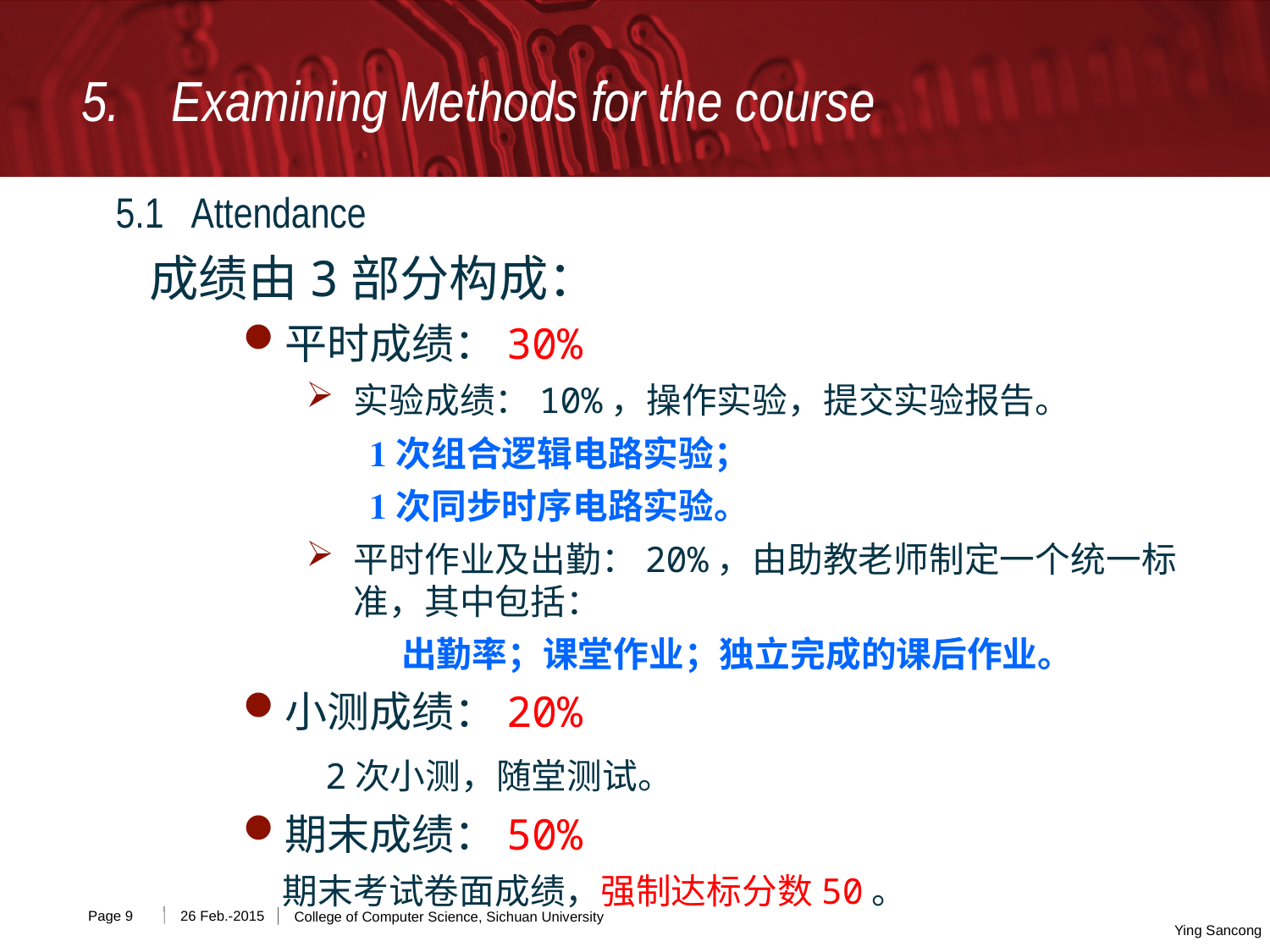

5.    Examining Methods for the course
5.1   Attendance
  成绩由3部分构成：
平时成绩：30%
实验成绩：10%，操作实验，提交实验报告。
1次组合逻辑电路实验；
1次同步时序电路实验。
平时作业及出勤：20%，由助教老师制定一个统一标准，其中包括：
		出勤率；课堂作业；独立完成的课后作业。
小测成绩：20%
	  2次小测，随堂测试。
期末成绩：50%
    期末考试卷面成绩，强制达标分数50。

Page 9
26 Feb.-2015
College of Computer Science, Sichuan University
Ying Sancong